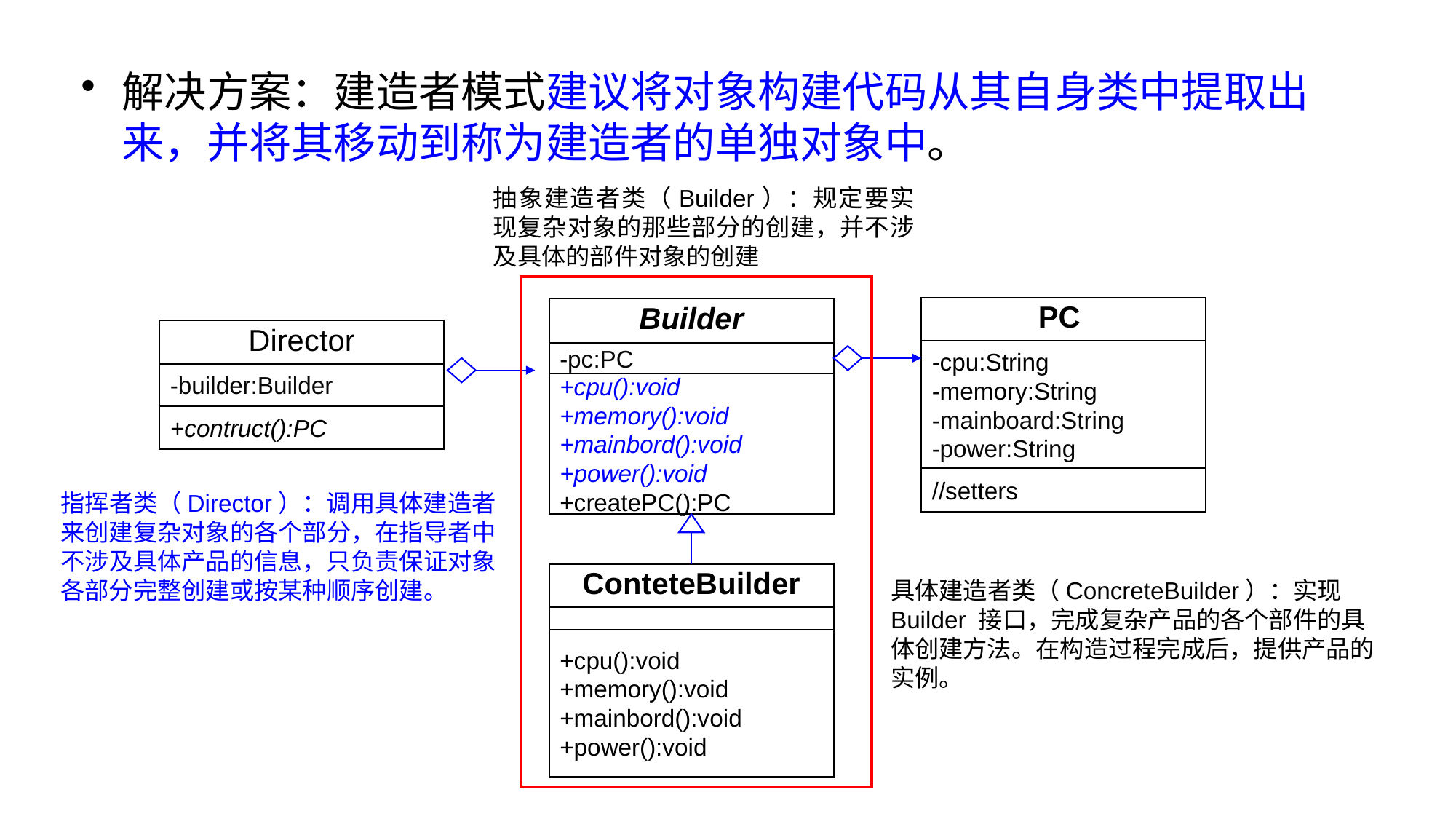

解决方案：建造者模式建议将对象构建代码从其自身类中提取出来，并将其移动到称为建造者的单独对象中。
抽象建造者类（Builder）：规定要实现复杂对象的那些部分的创建，并不涉及具体的部件对象的创建

PC
-cpu:String
-memory:String
-mainboard:String
-power:String
//setters
Builder
-pc:PC
+cpu():void
+memory():void
+mainbord():void
+power():void
+createPC():PC
Director
-builder:Builder
+contruct():PC

指挥者类（Director）：调用具体建造者来创建复杂对象的各个部分，在指导者中不涉及具体产品的信息，只负责保证对象各部分完整创建或按某种顺序创建。

ConteteBuilder
具体建造者类（ConcreteBuilder）：实现 Builder 接口，完成复杂产品的各个部件的具体创建方法。在构造过程完成后，提供产品的实例。

+cpu():void
+memory():void
+mainbord():void
+power():void
33